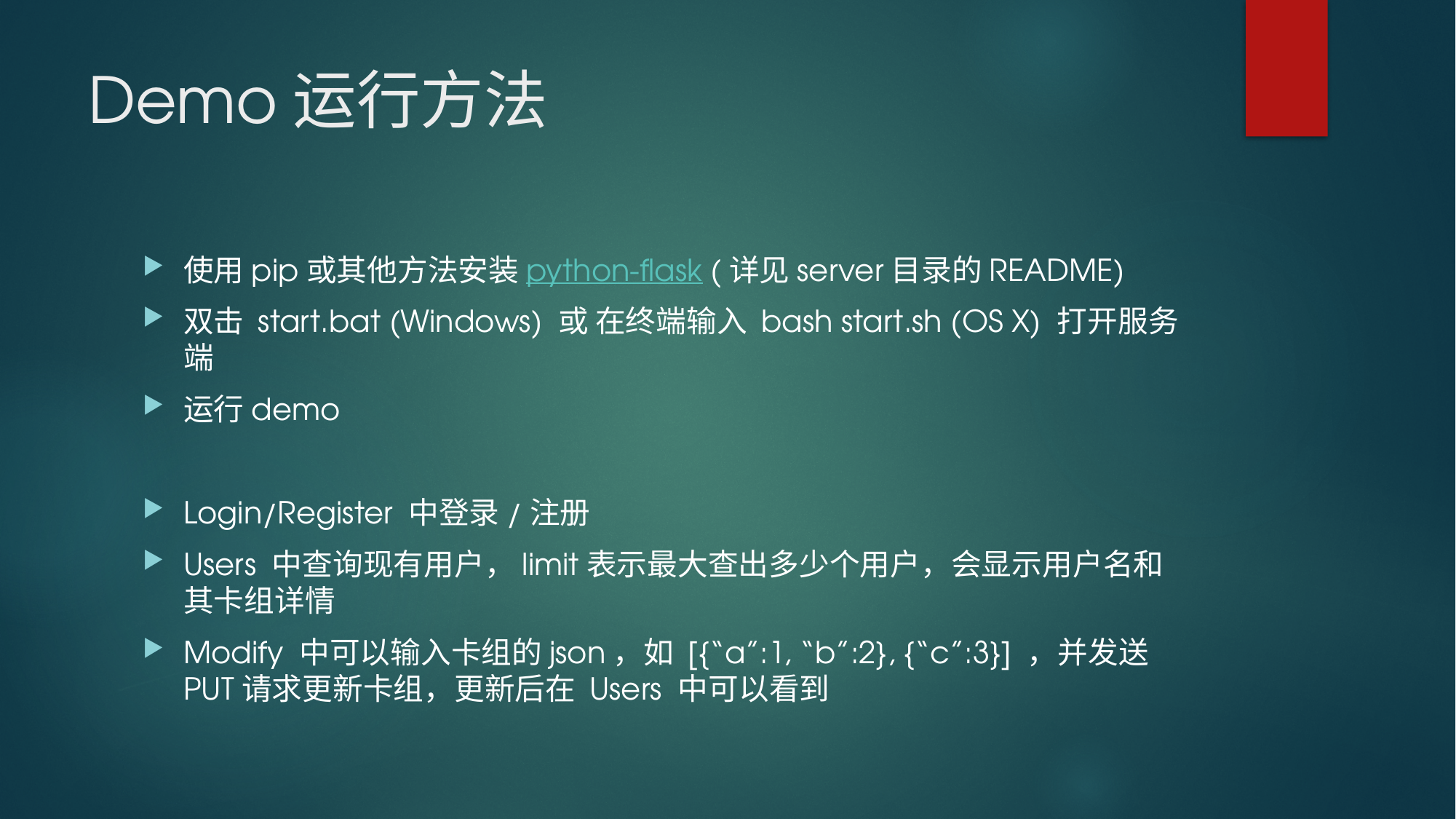

# Demo运行方法
使用pip或其他方法安装python-flask (详见server目录的README)
双击 start.bat (Windows) 或 在终端输入 bash start.sh (OS X) 打开服务端
运行demo

Login/Register 中登录/注册
Users 中查询现有用户，limit表示最大查出多少个用户，会显示用户名和其卡组详情
Modify 中可以输入卡组的json，如 [{“a”:1, “b”:2}, {“c”:3}] ，并发送PUT请求更新卡组，更新后在 Users 中可以看到